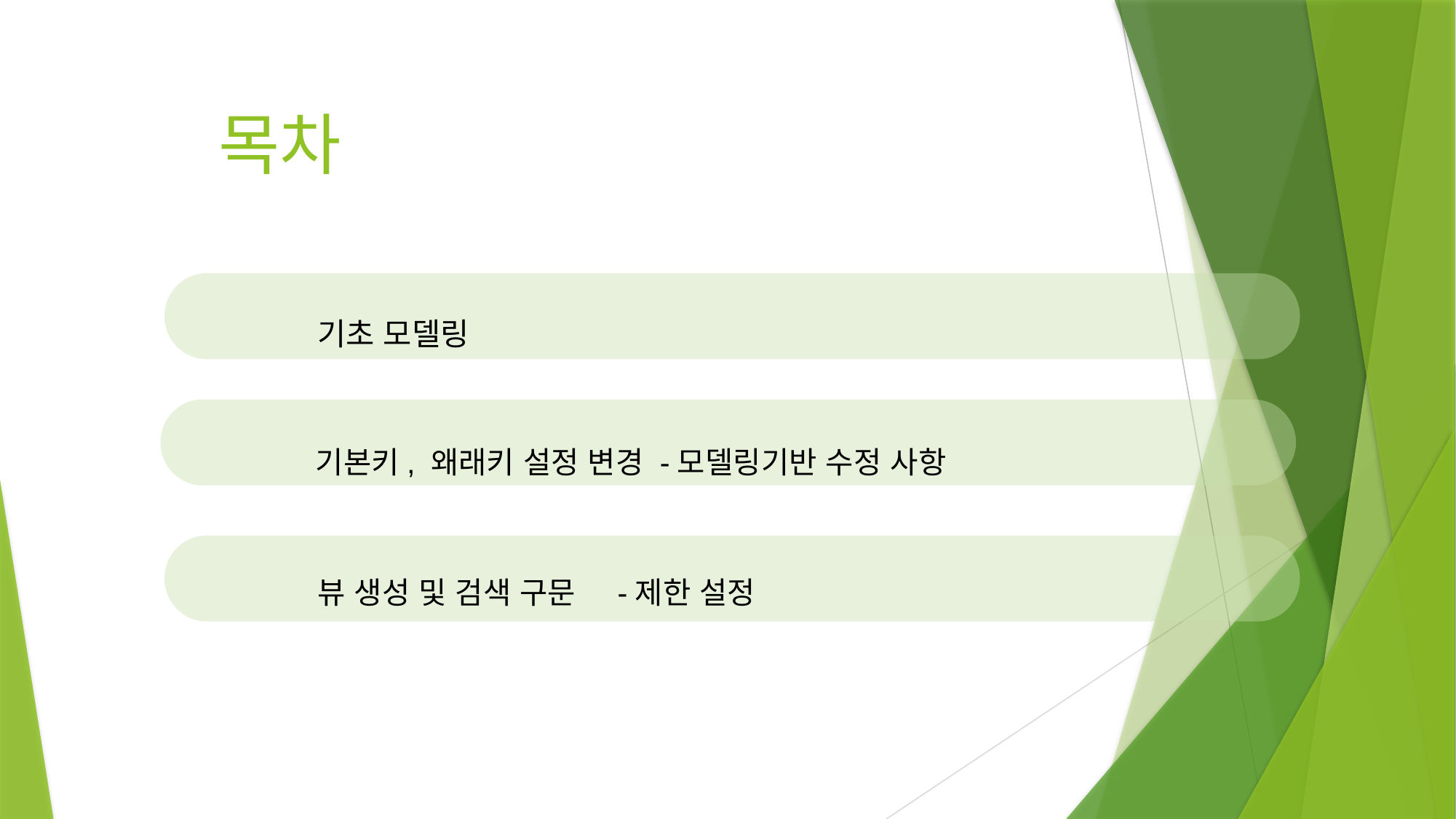

# 목차
기초 모델링

기본키, 왜래키 설정 변경 -모델링기반 수정 사항
뷰 생성 및 검색 구문    -제한 설정